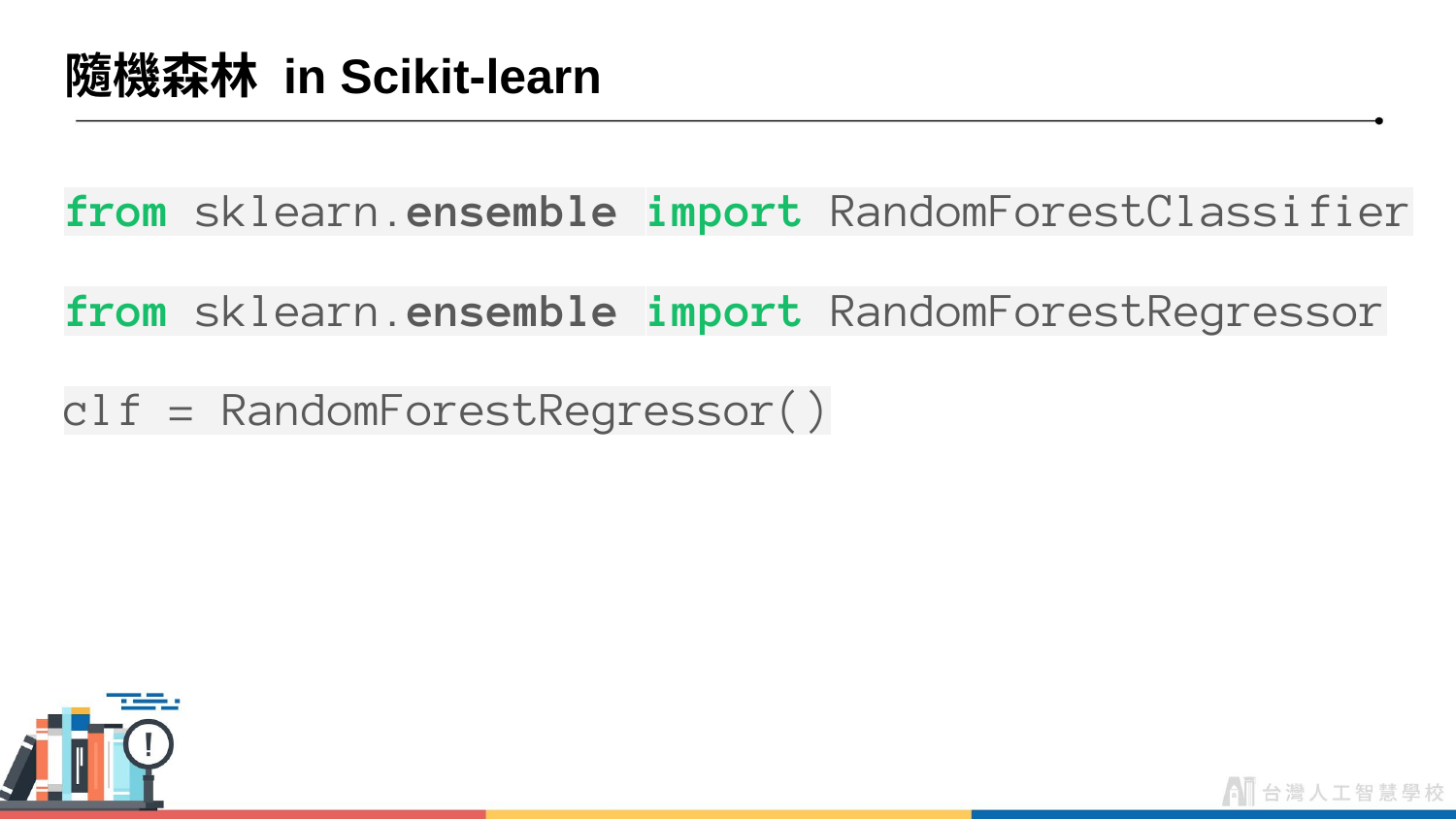

# 隨機森林 in Scikit-learn
from sklearn.ensemble import RandomForestClassifier
from sklearn.ensemble import RandomForestRegressor
clf = RandomForestRegressor()